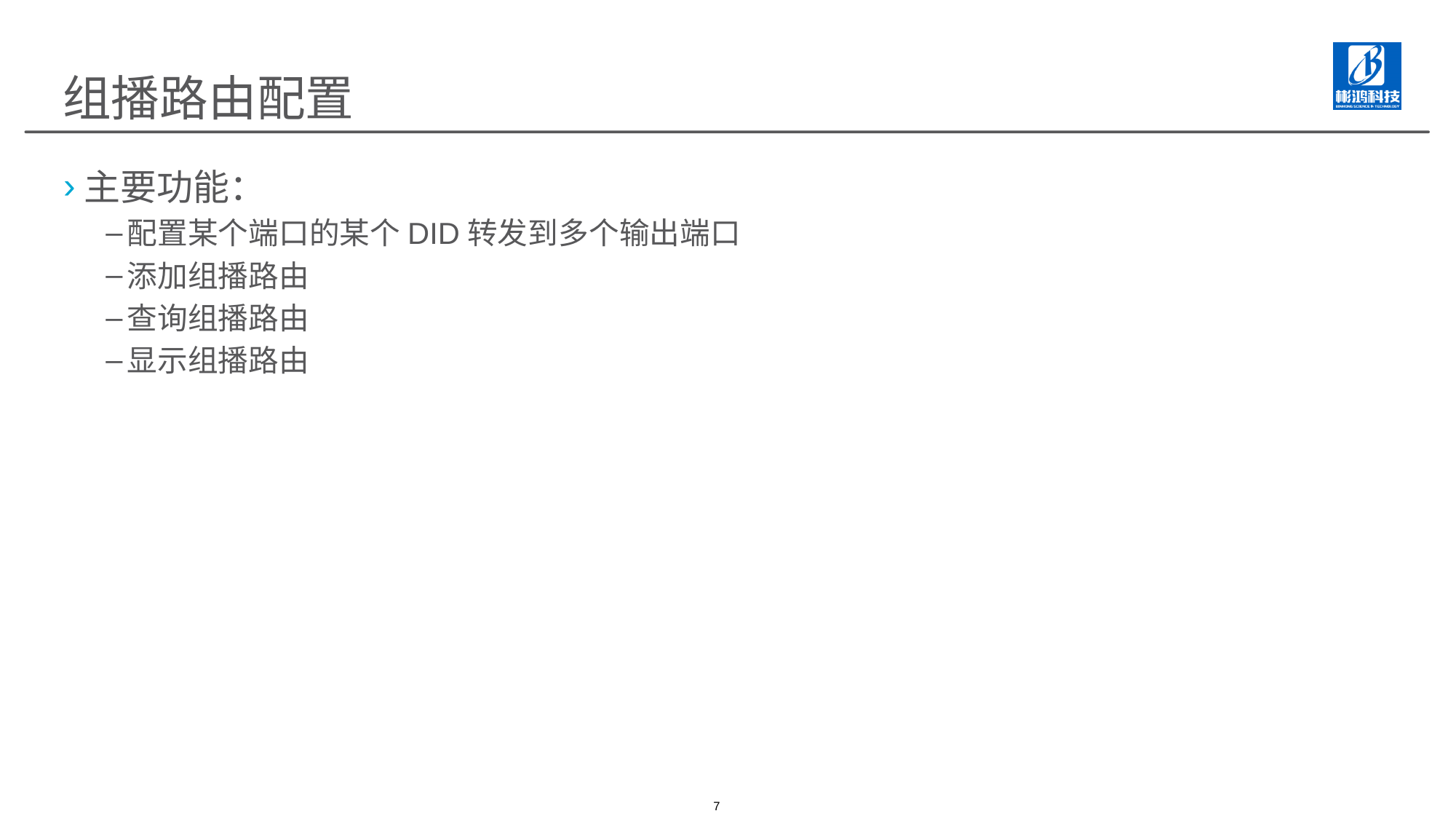

# 组播路由配置
主要功能：
配置某个端口的某个DID转发到多个输出端口
添加组播路由
查询组播路由
显示组播路由